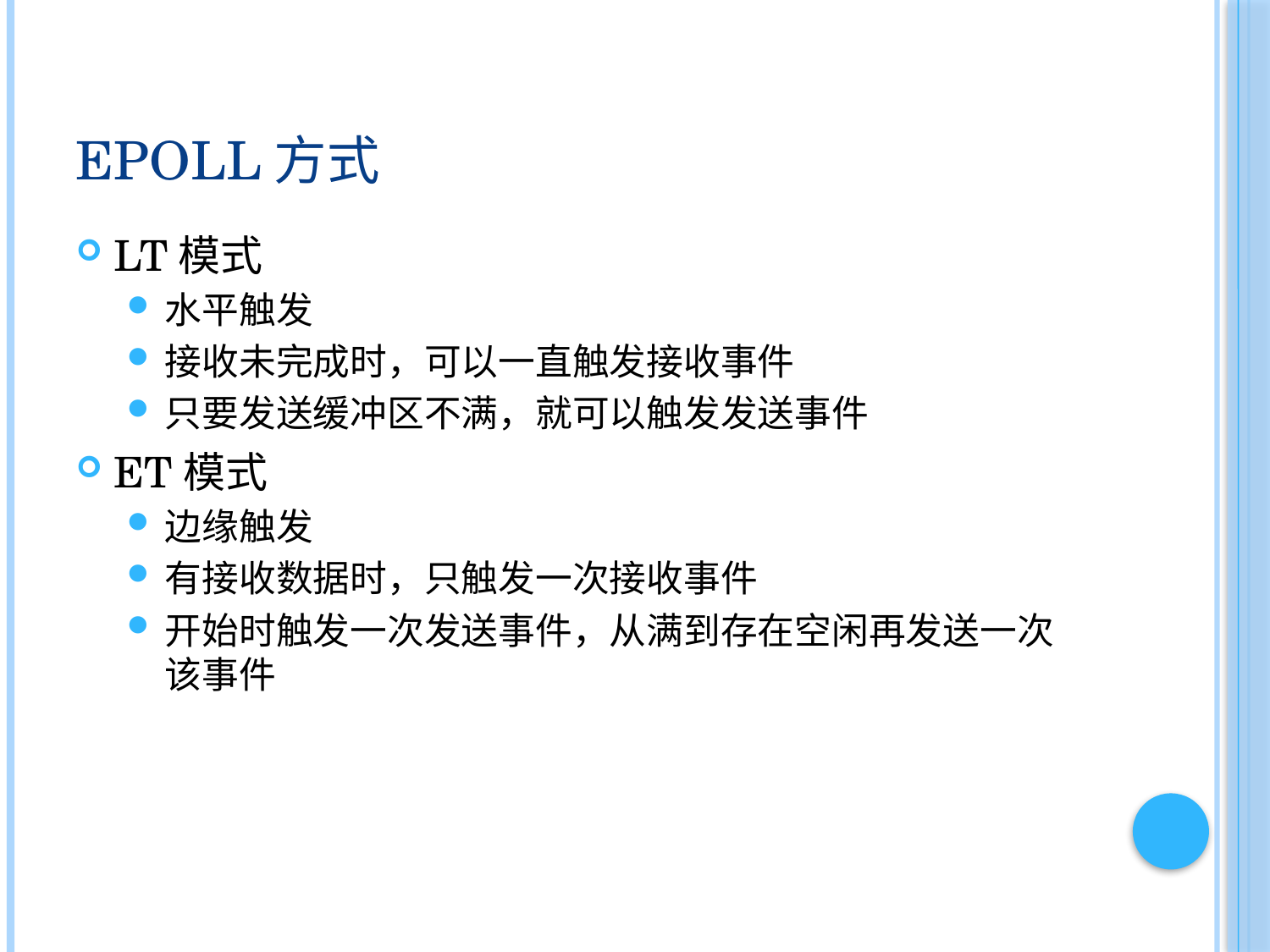

# epoll方式
LT模式
水平触发
接收未完成时，可以一直触发接收事件
只要发送缓冲区不满，就可以触发发送事件
ET模式
边缘触发
有接收数据时，只触发一次接收事件
开始时触发一次发送事件，从满到存在空闲再发送一次该事件